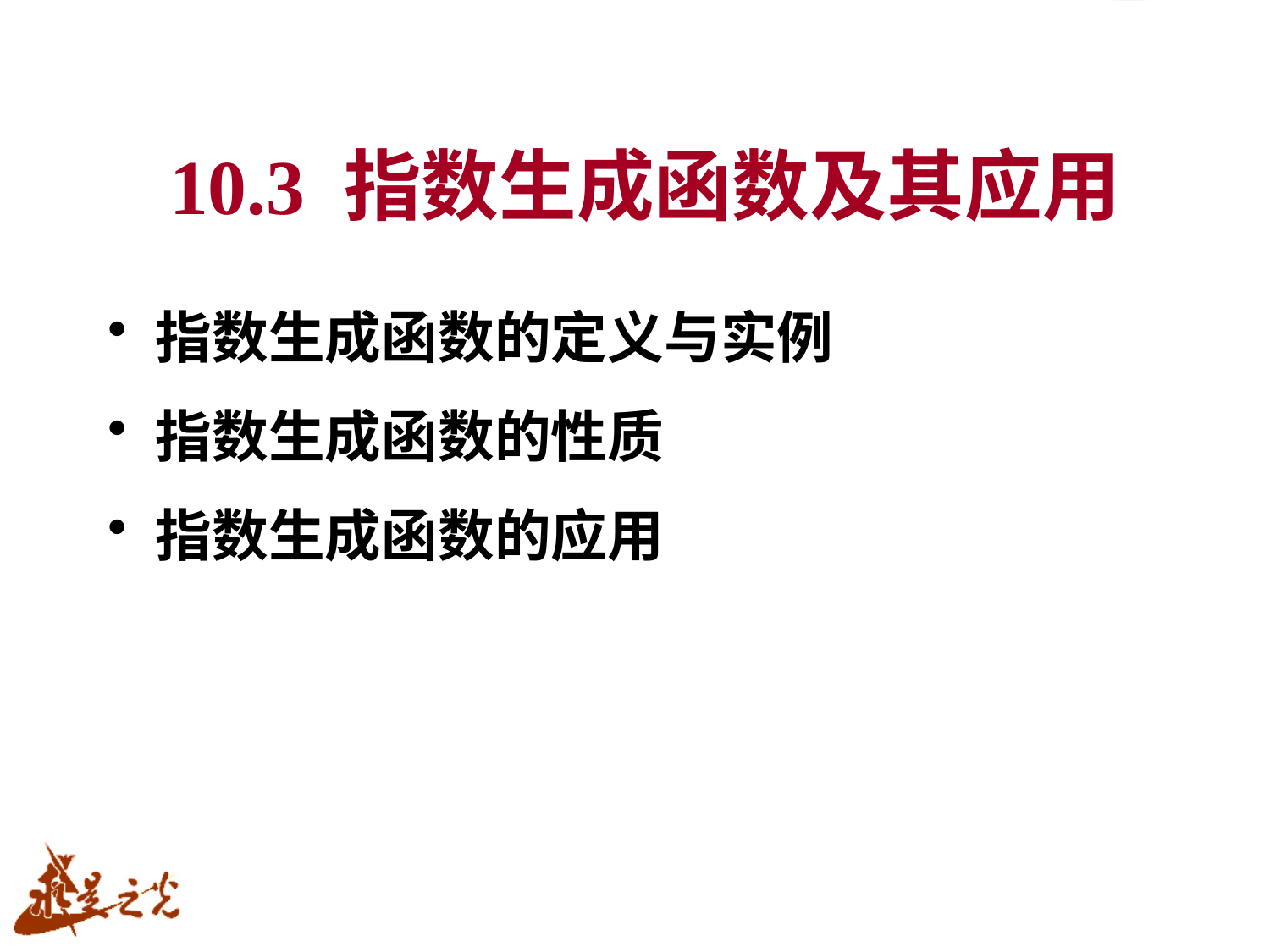

# 10.3 指数生成函数及其应用
指数生成函数的定义与实例
指数生成函数的性质
指数生成函数的应用
25